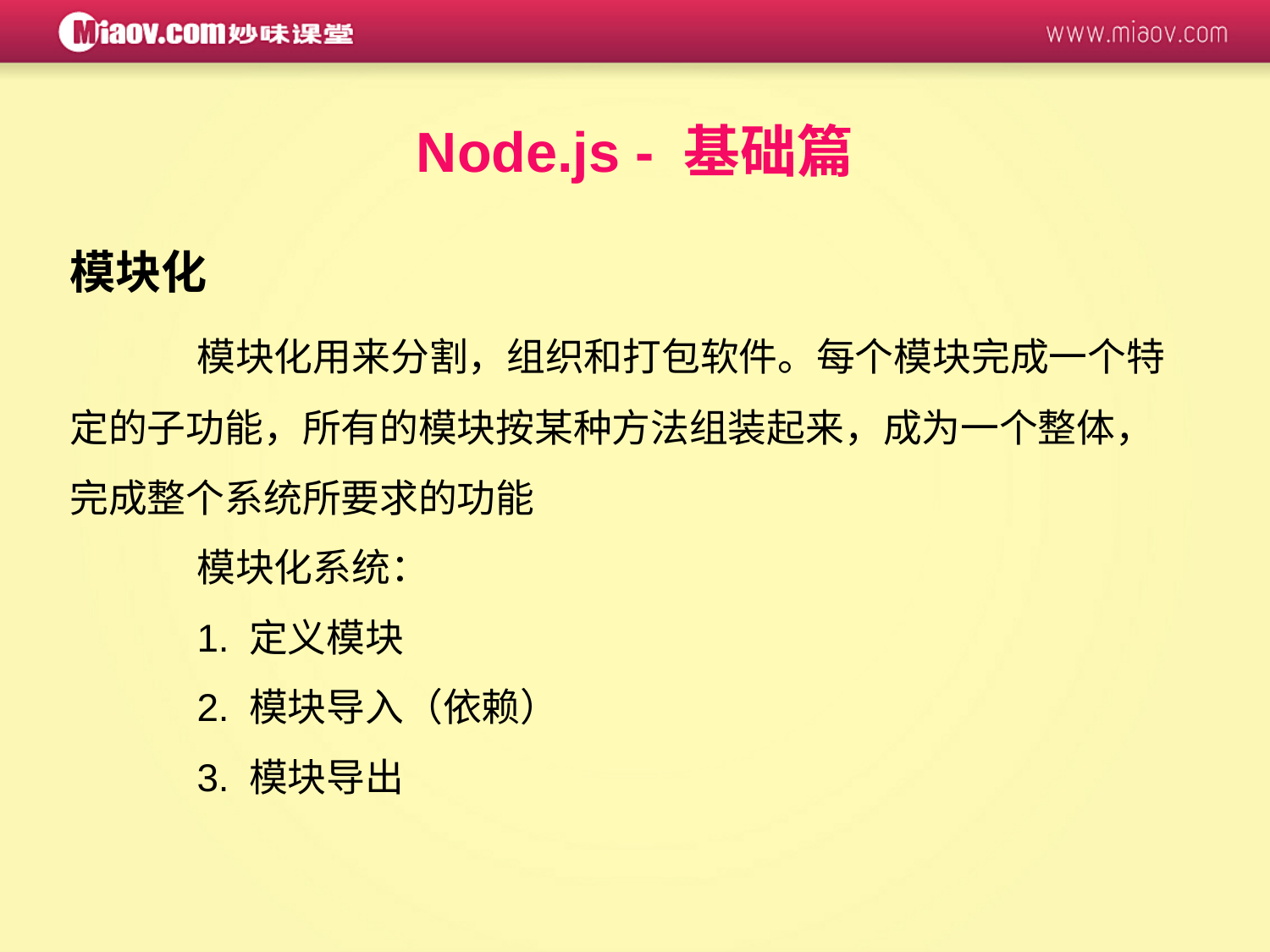

Node.js - 基础篇
模块化
	模块化用来分割，组织和打包软件。每个模块完成一个特定的子功能，所有的模块按某种方法组装起来，成为一个整体，完成整个系统所要求的功能
	模块化系统：
	1. 定义模块
	2. 模块导入（依赖）
	3. 模块导出